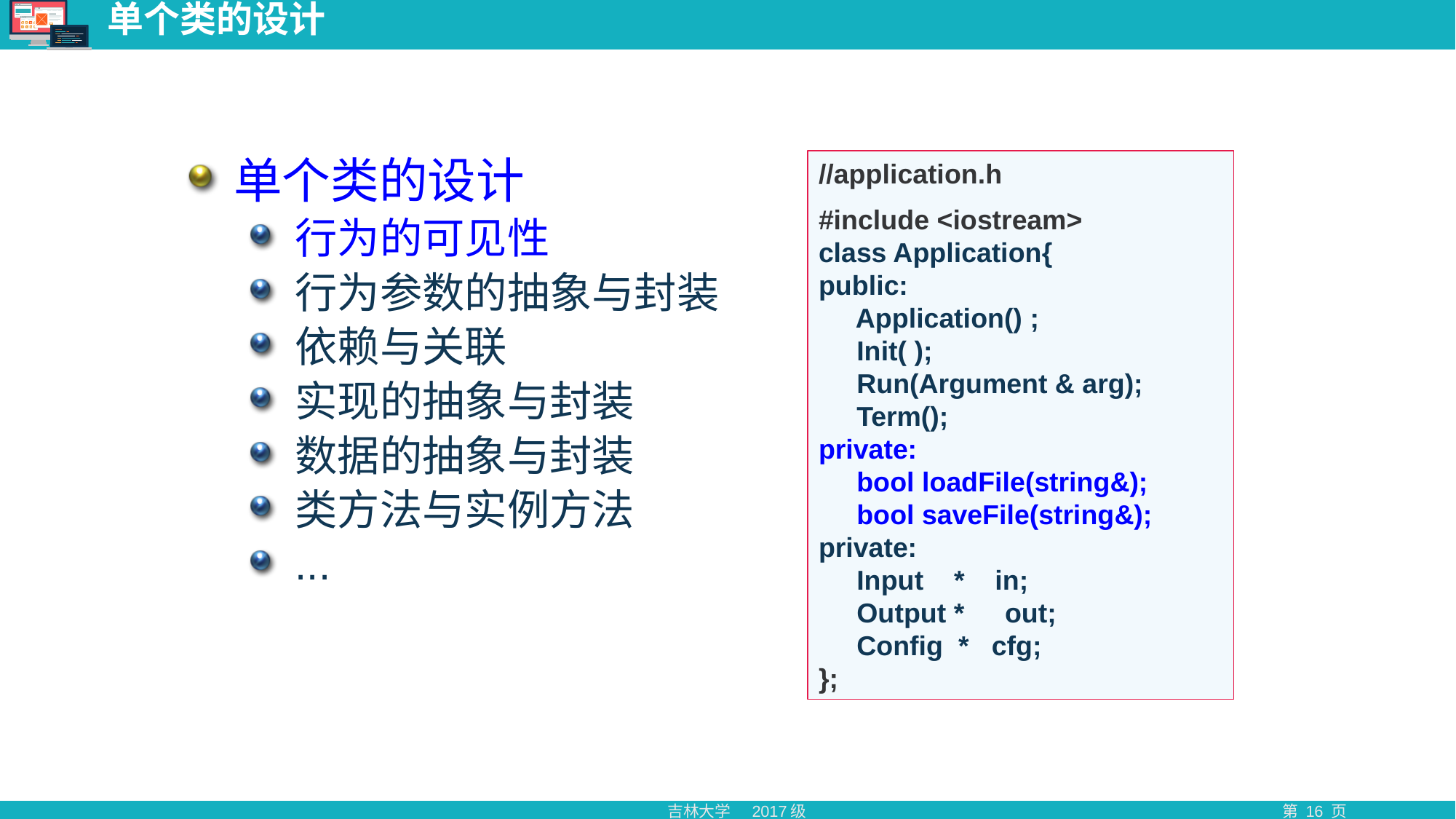

# 单个类的设计
单个类的设计
行为的可见性
行为参数的抽象与封装
依赖与关联
实现的抽象与封装
数据的抽象与封装
类方法与实例方法
...

//application.h
#include <iostream>
class Application{
public:
     Application() ;
     Init( );
     Run(Argument & arg);
     Term();
private:
     bool loadFile(string&);
     bool saveFile(string&);
private:
     Input    *    in;
     Output *　out;
     Config  *   cfg;
};